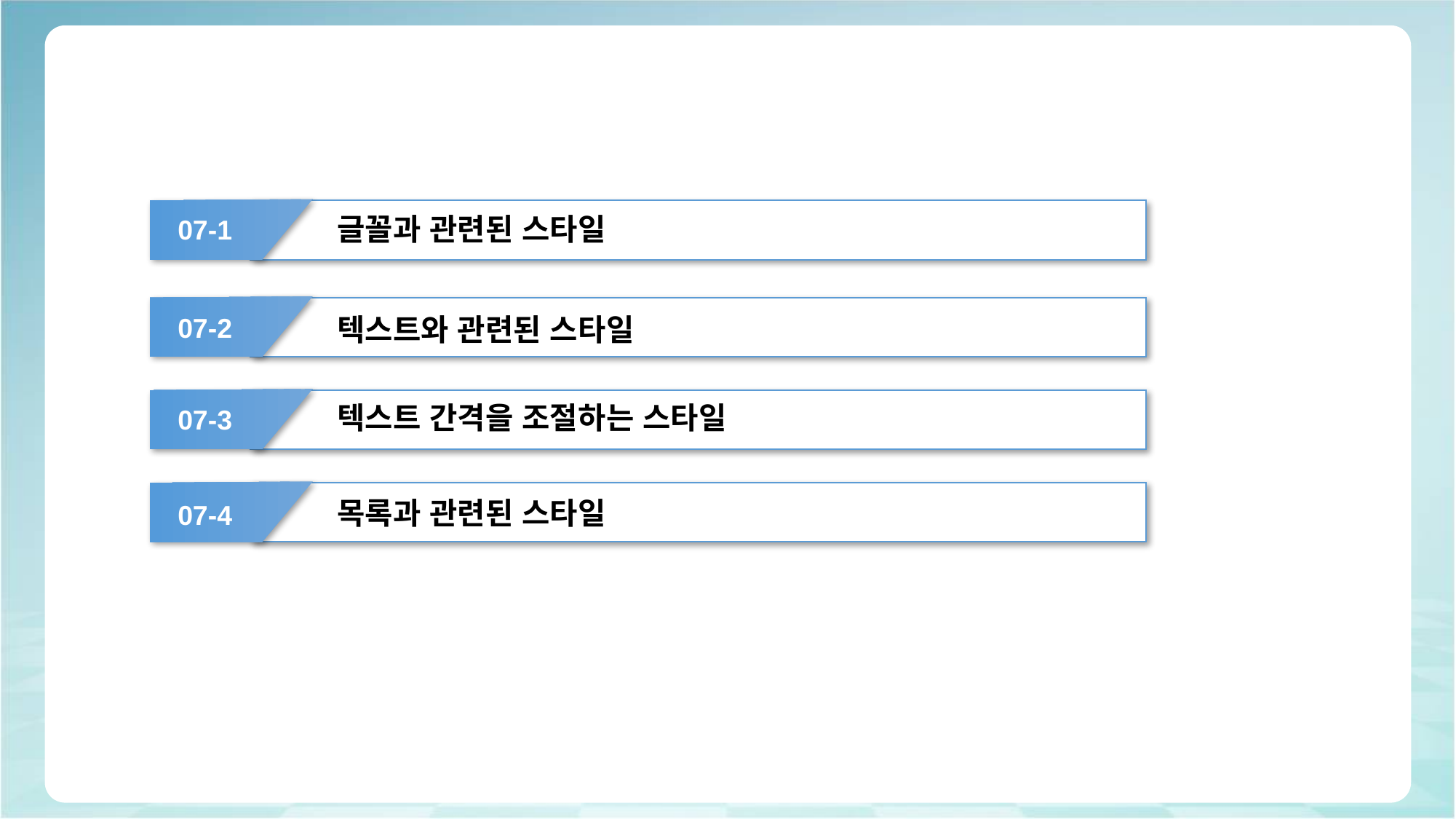

#
글꼴과 관련된 스타일
07-1
07-2
텍스트와 관련된 스타일
텍스트 간격을 조절하는 스타일
07-3
목록과 관련된 스타일
07-4